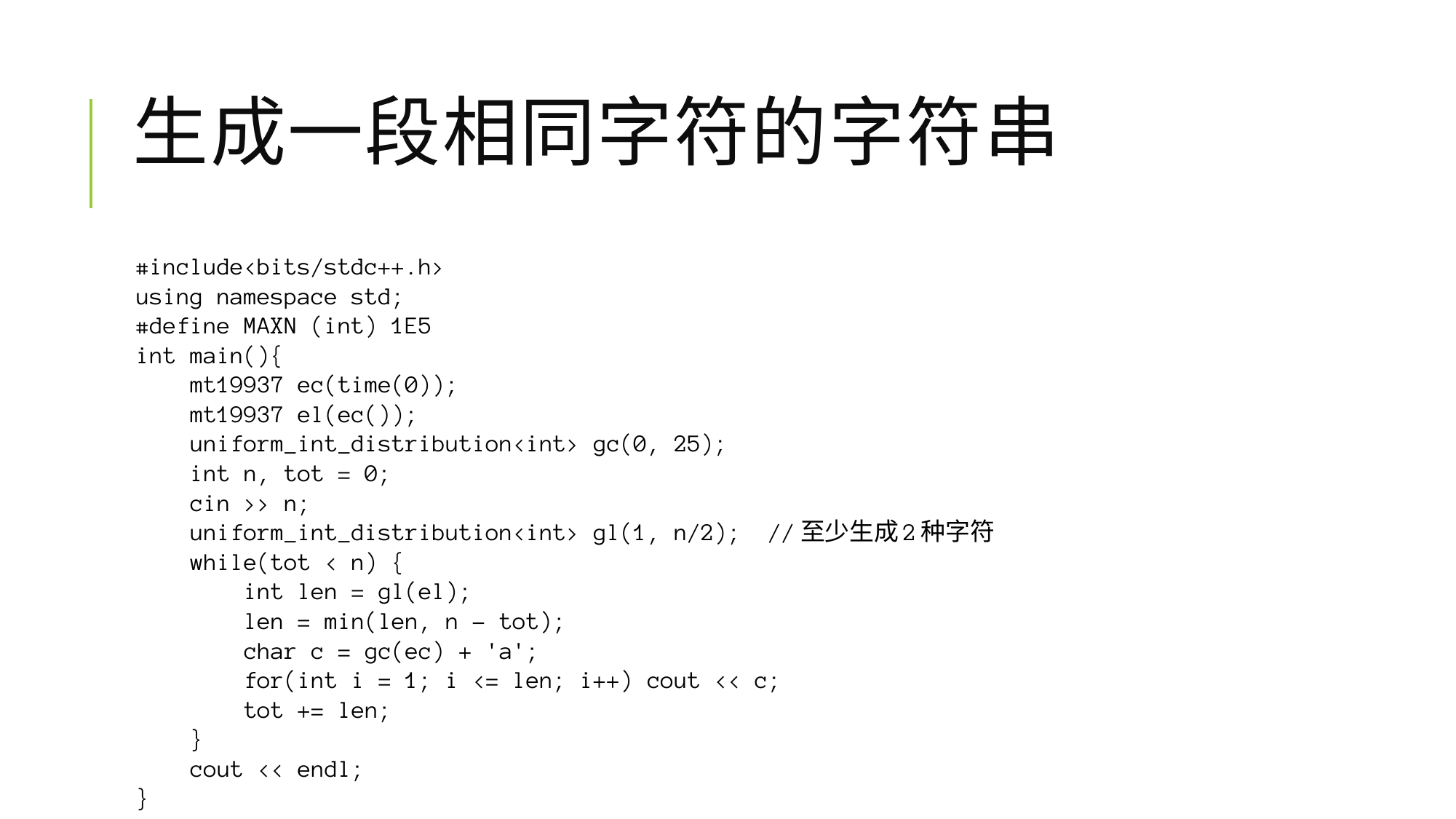

# 生成一段相同字符的字符串
#include<bits/stdc++.h>
using namespace std;
#define MAXN (int) 1E5
int main(){
    mt19937 ec(time(0));
    mt19937 el(ec());
    uniform_int_distribution<int> gc(0, 25);
    int n, tot = 0;
    cin >> n;
    uniform_int_distribution<int> gl(1, n/2);  //至少生成2种字符
    while(tot < n) {
        int len = gl(el);
        len = min(len, n - tot);
        char c = gc(ec) + 'a';
        for(int i = 1; i <= len; i++) cout << c;
        tot += len;
    }
    cout << endl;
}